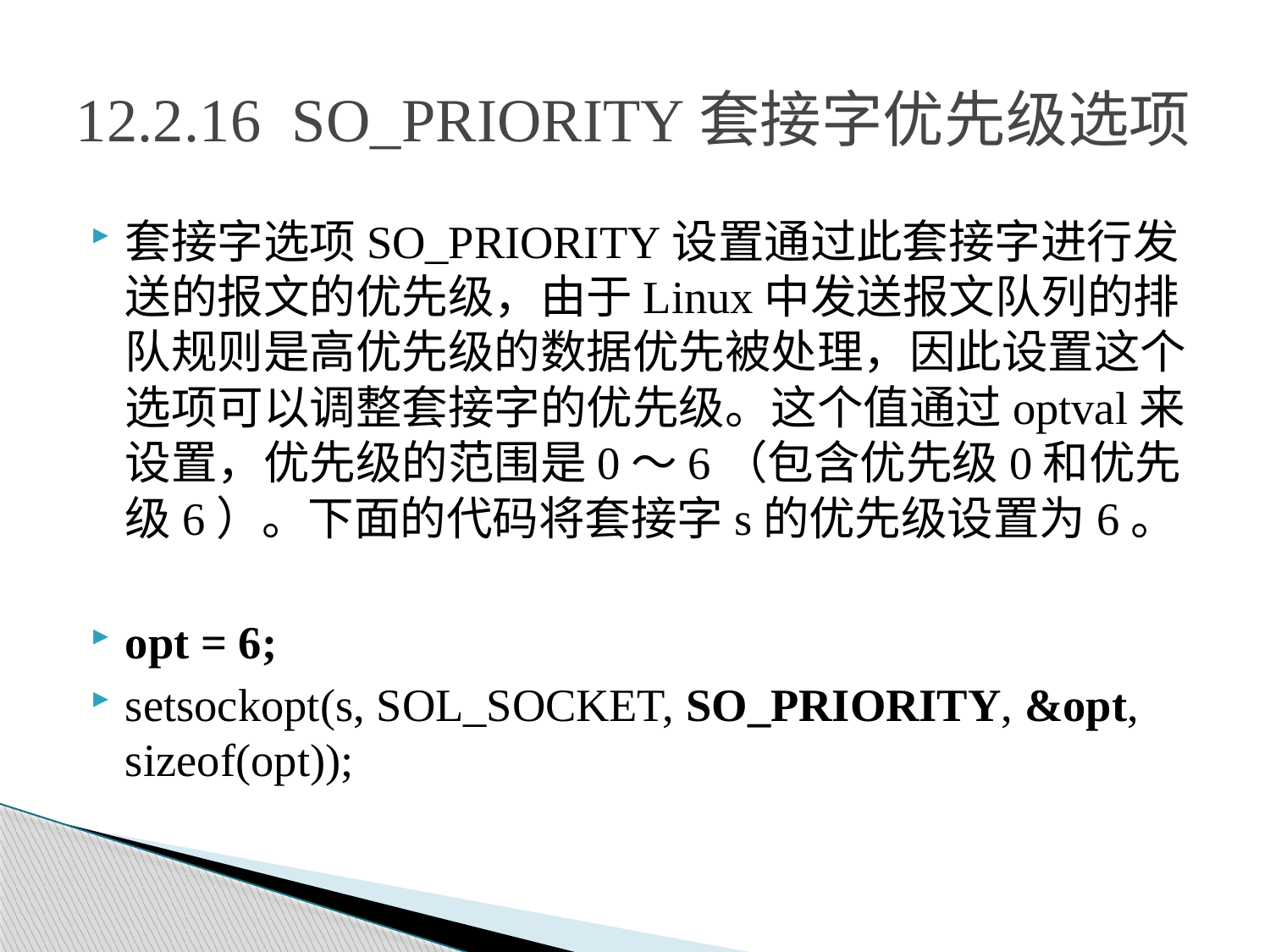

# 12.2.16  SO_PRIORITY套接字优先级选项
套接字选项SO_PRIORITY设置通过此套接字进行发送的报文的优先级，由于Linux中发送报文队列的排队规则是高优先级的数据优先被处理，因此设置这个选项可以调整套接字的优先级。这个值通过optval来设置，优先级的范围是0～6（包含优先级0和优先级6）。下面的代码将套接字s的优先级设置为6。

opt = 6;
setsockopt(s, SOL_SOCKET, SO_PRIORITY, &opt, sizeof(opt));